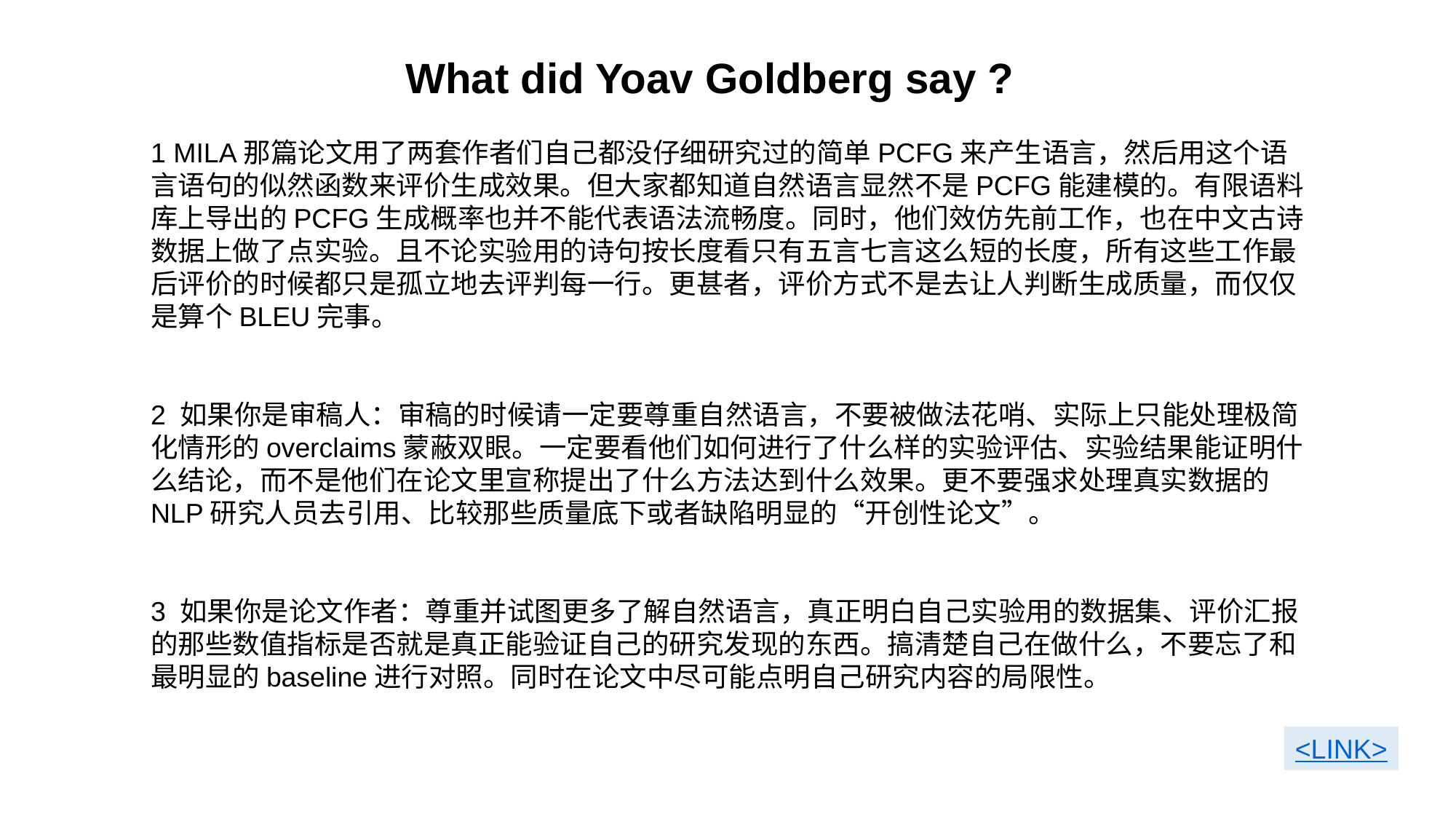

What did Yoav Goldberg say ?
1 MILA那篇论文用了两套作者们自己都没仔细研究过的简单PCFG来产生语言，然后用这个语言语句的似然函数来评价生成效果。但大家都知道自然语言显然不是PCFG能建模的。有限语料库上导出的PCFG生成概率也并不能代表语法流畅度。同时，他们效仿先前工作，也在中文古诗数据上做了点实验。且不论实验用的诗句按长度看只有五言七言这么短的长度，所有这些工作最后评价的时候都只是孤立地去评判每一行。更甚者，评价方式不是去让人判断生成质量，而仅仅是算个BLEU完事。
2 如果你是审稿人：审稿的时候请一定要尊重自然语言，不要被做法花哨、实际上只能处理极简化情形的overclaims蒙蔽双眼。一定要看他们如何进行了什么样的实验评估、实验结果能证明什么结论，而不是他们在论文里宣称提出了什么方法达到什么效果。更不要强求处理真实数据的NLP研究人员去引用、比较那些质量底下或者缺陷明显的“开创性论文”。
3 如果你是论文作者：尊重并试图更多了解自然语言，真正明白自己实验用的数据集、评价汇报的那些数值指标是否就是真正能验证自己的研究发现的东西。搞清楚自己在做什么，不要忘了和最明显的baseline进行对照。同时在论文中尽可能点明自己研究内容的局限性。
<LINK>